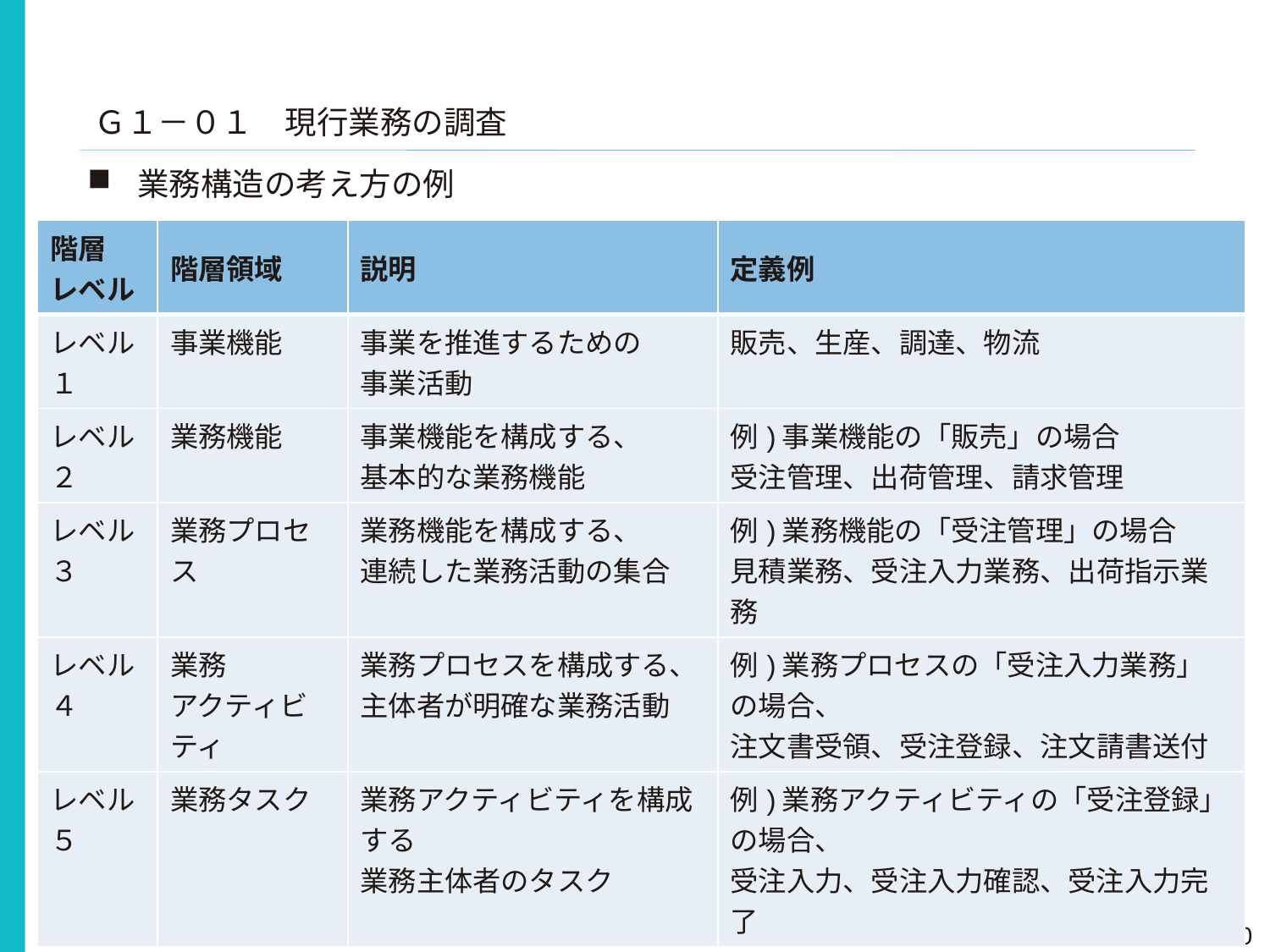

Ｇ１－０１　現行業務の調査
業務構造の考え方の例

上位業務を、下位業務へブレークダウンし、業務階層定義にまとめる。
（ブレークダウンには、ＤＦＤ、アクティビティ図を活用)
業務階層定義では、業務ごとに始点・終点と業務概要を整理する。
| 階層 レベル | 階層領域 | 説明 | 定義例 |
| --- | --- | --- | --- |
| レベル１ | 事業機能 | 事業を推進するための 事業活動 | 販売、生産、調達、物流 |
| レベル２ | 業務機能 | 事業機能を構成する、 基本的な業務機能 | 例)事業機能の「販売」の場合 受注管理、出荷管理、請求管理 |
| レベル３ | 業務プロセス | 業務機能を構成する、 連続した業務活動の集合 | 例)業務機能の「受注管理」の場合 見積業務、受注入力業務、出荷指示業務 |
| レベル４ | 業務 アクティビティ | 業務プロセスを構成する、 主体者が明確な業務活動 | 例)業務プロセスの「受注入力業務」の場合、 注文書受領、受注登録、注文請書送付 |
| レベル５ | 業務タスク | 業務アクティビティを構成する 業務主体者のタスク | 例)業務アクティビティの「受注登録」の場合、 受注入力、受注入力確認、受注入力完了 |
20